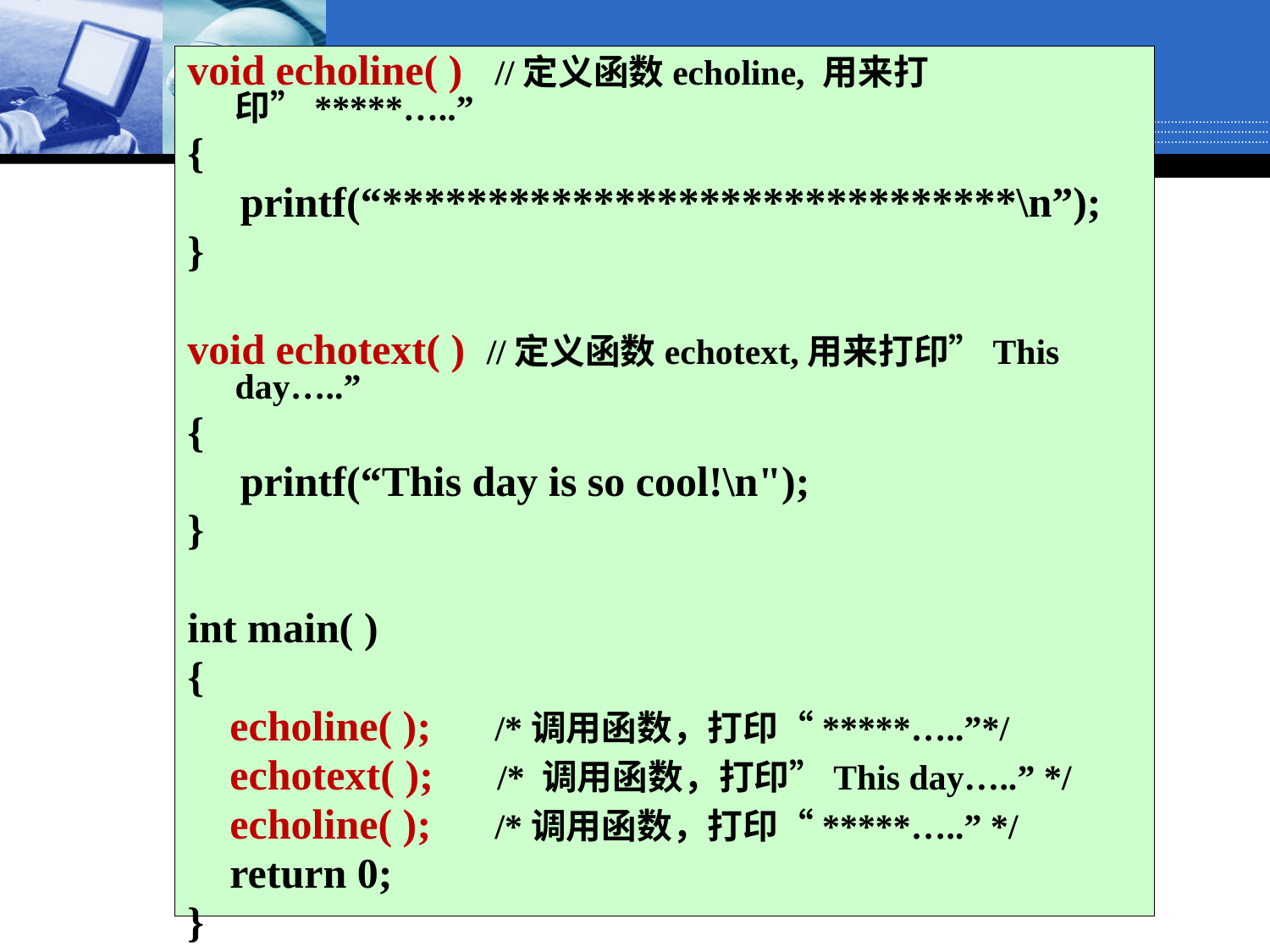

void echoline( )   //定义函数echoline, 用来打印”*****…..”
{
     printf(“******************************\n”);
}

void echotext( )  //定义函数echotext,用来打印”This day…..”
{
     printf(“This day is so cool!\n");
}

int main( )
{
    echoline( );      /*调用函数，打印“*****…..”*/
    echotext( );      /* 调用函数，打印”This day…..” */
    echoline( );      /*调用函数，打印“*****…..” */
    return 0;
}